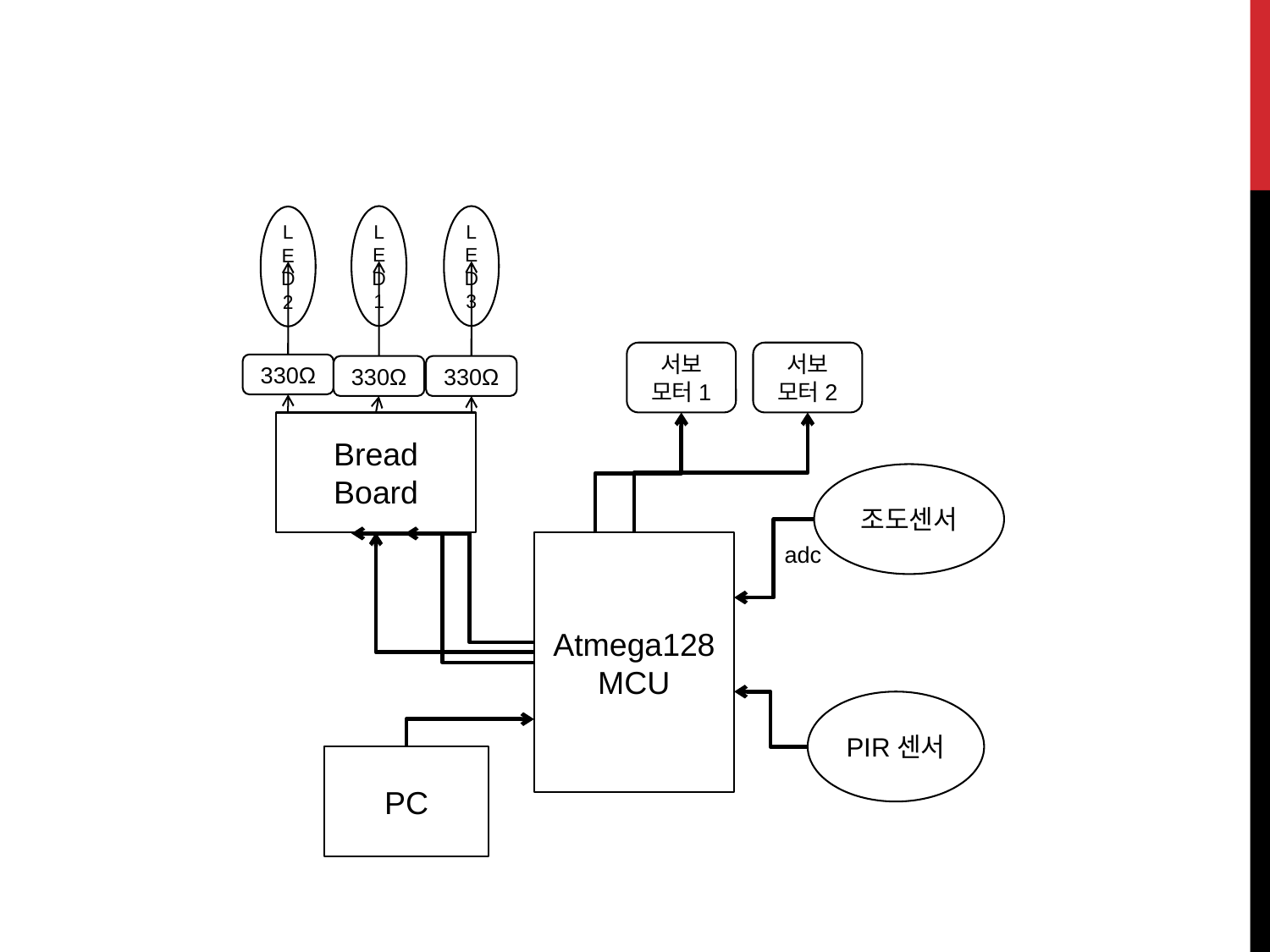

LED1
LED3
LED2
서보
모터1
서보
모터2
330Ω
330Ω
330Ω
Bread Board
조도센서
Atmega128
MCU
adc
PIR센서
PC